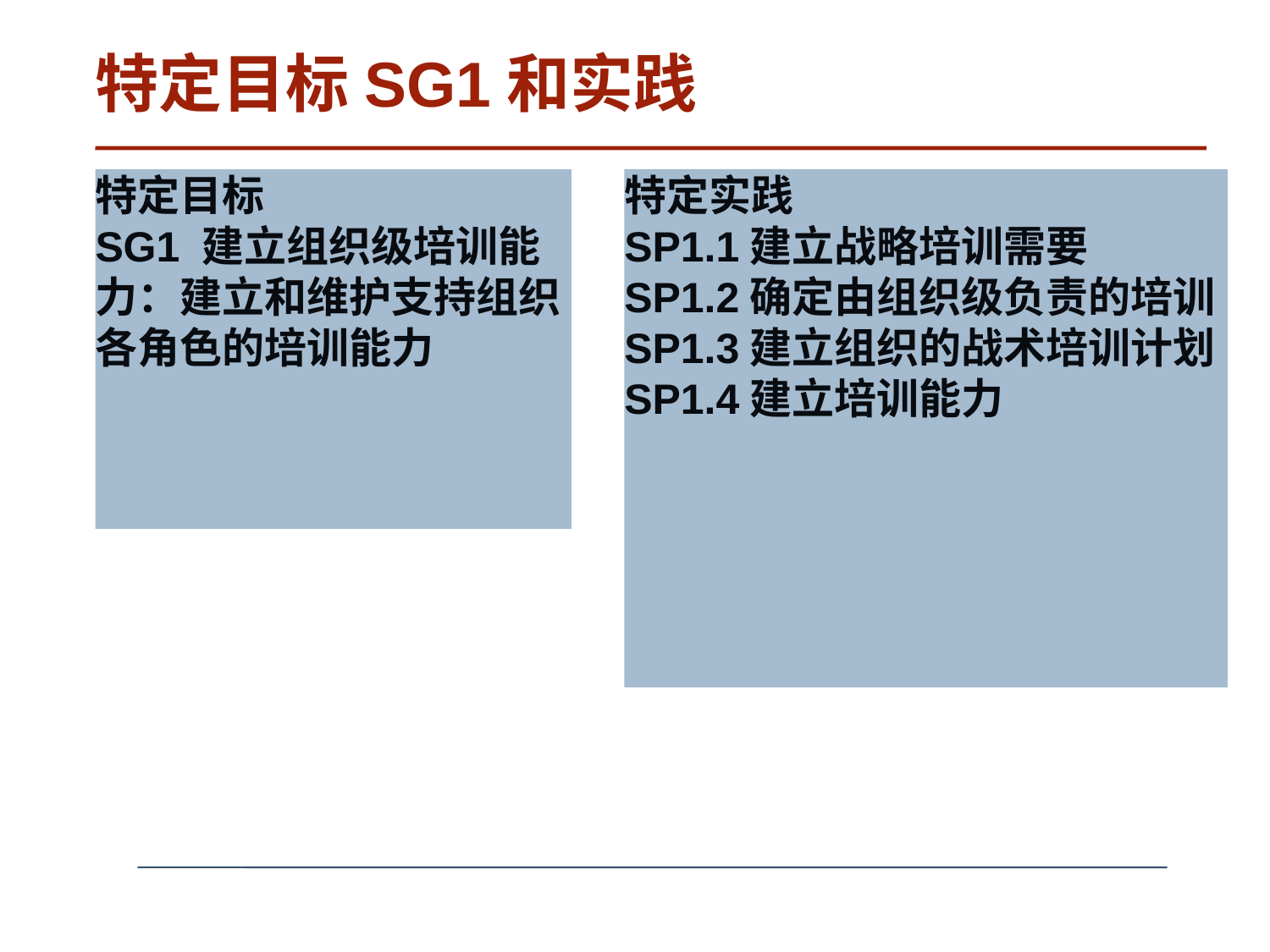

# 特定目标SG1和实践
特定目标
SG1 建立组织级培训能力：建立和维护支持组织各角色的培训能力
特定实践
SP1.1建立战略培训需要
SP1.2确定由组织级负责的培训
SP1.3建立组织的战术培训计划
SP1.4建立培训能力